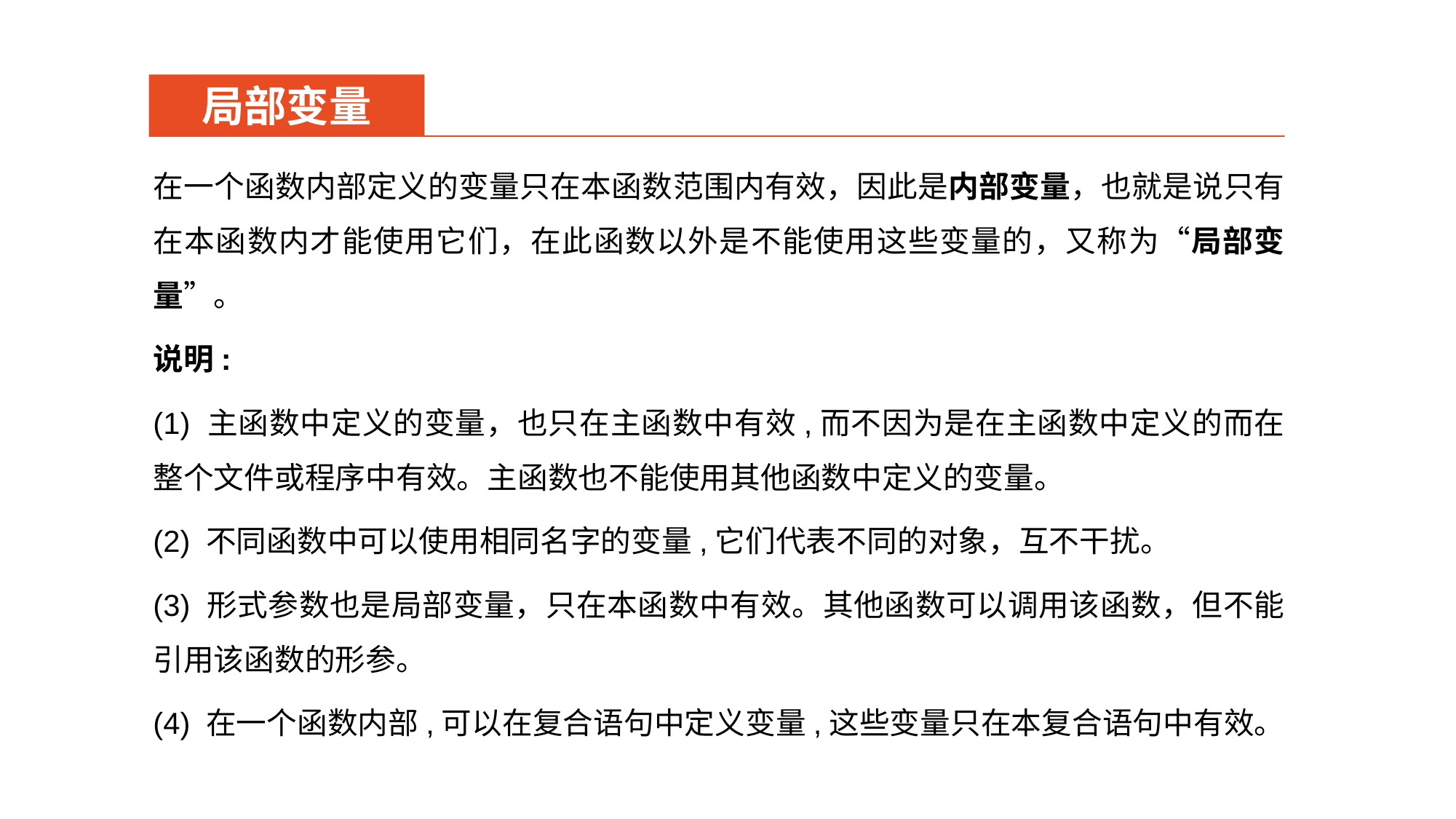

局部变量
在一个函数内部定义的变量只在本函数范围内有效，因此是内部变量，也就是说只有在本函数内才能使用它们，在此函数以外是不能使用这些变量的，又称为“局部变量”。
说明:
(1) 主函数中定义的变量，也只在主函数中有效,而不因为是在主函数中定义的而在整个文件或程序中有效。主函数也不能使用其他函数中定义的变量。
(2) 不同函数中可以使用相同名字的变量,它们代表不同的对象，互不干扰。
(3) 形式参数也是局部变量，只在本函数中有效。其他函数可以调用该函数，但不能引用该函数的形参。
(4) 在一个函数内部,可以在复合语句中定义变量,这些变量只在本复合语句中有效。